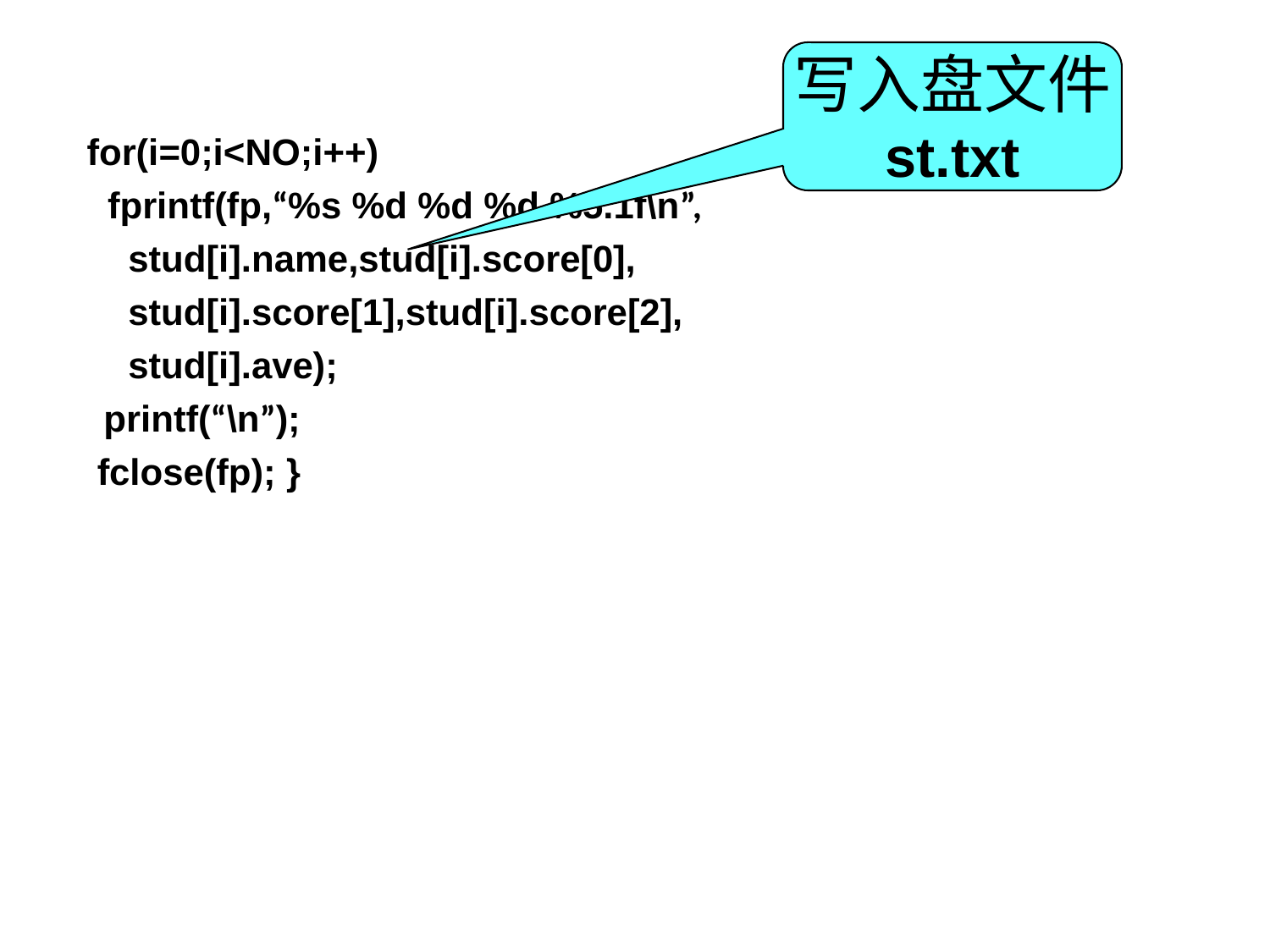

写入盘文件
st.txt

for(i=0;i<NO;i++)
  fprintf(fp,“%s %d %d %d %5.1f\n”,
    stud[i].name,stud[i].score[0],
    stud[i].score[1],stud[i].score[2],
    stud[i].ave);
  printf(“\n”);
 fclose(fp); }